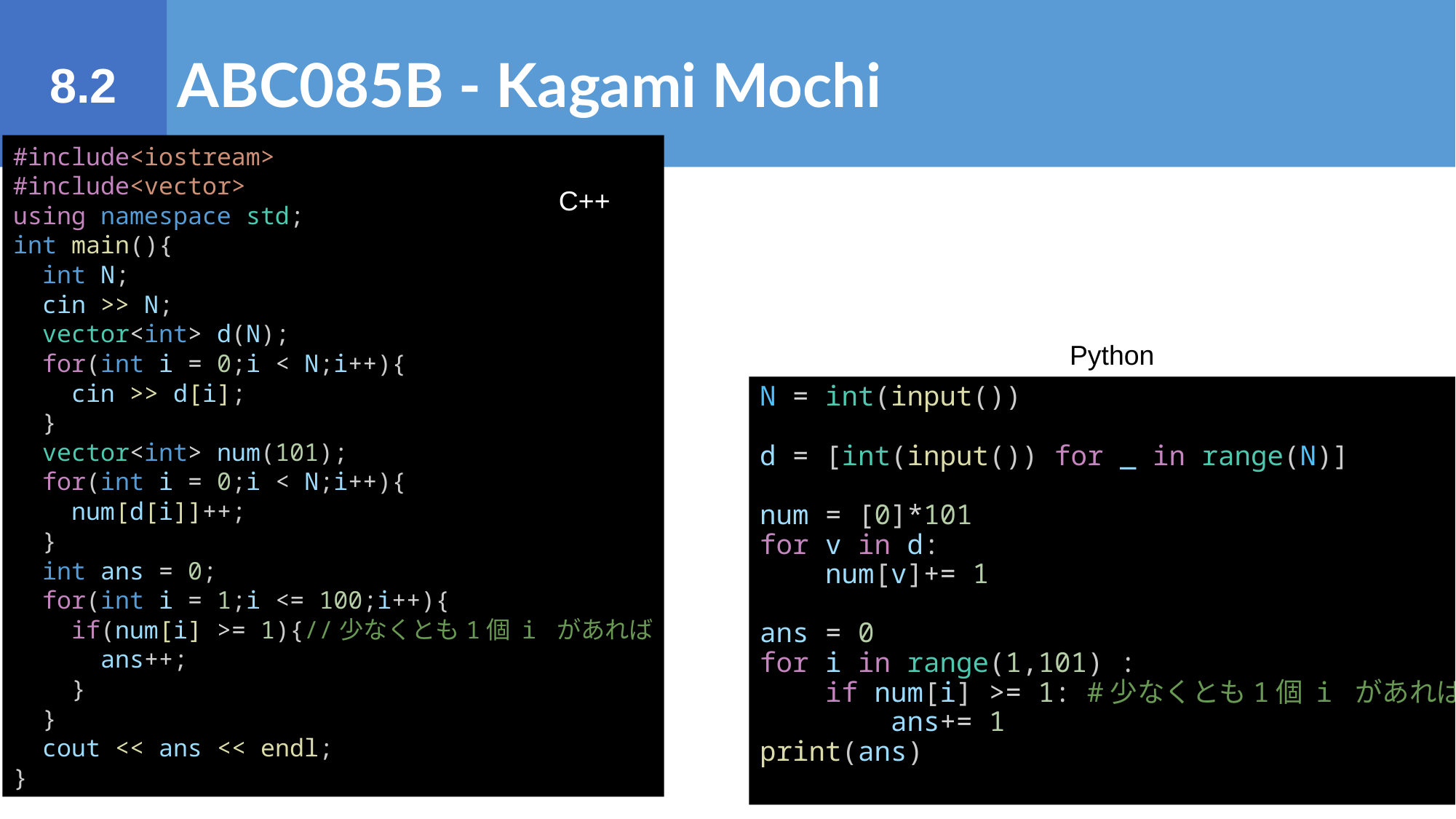

8.2
ABC085B - Kagami Mochi
#include<iostream>
#include<vector>
using namespace std;
int main(){
  int N;
  cin >> N;
  vector<int> d(N);
  for(int i = 0;i < N;i++){
    cin >> d[i];
  }
  vector<int> num(101);
  for(int i = 0;i < N;i++){
    num[d[i]]++;
  }
  int ans = 0;
  for(int i = 1;i <= 100;i++){
    if(num[i] >= 1){//少なくとも1個 i があれば
      ans++;
    }
  }
  cout << ans << endl;
}
C++
Python
N = int(input())

d = [int(input()) for _ in range(N)]

num = [0]*101
for v in d:
    num[v]+= 1

ans = 0
for i in range(1,101) :
    if num[i] >= 1: #少なくとも1個 i があれば
        ans+= 1
print(ans)